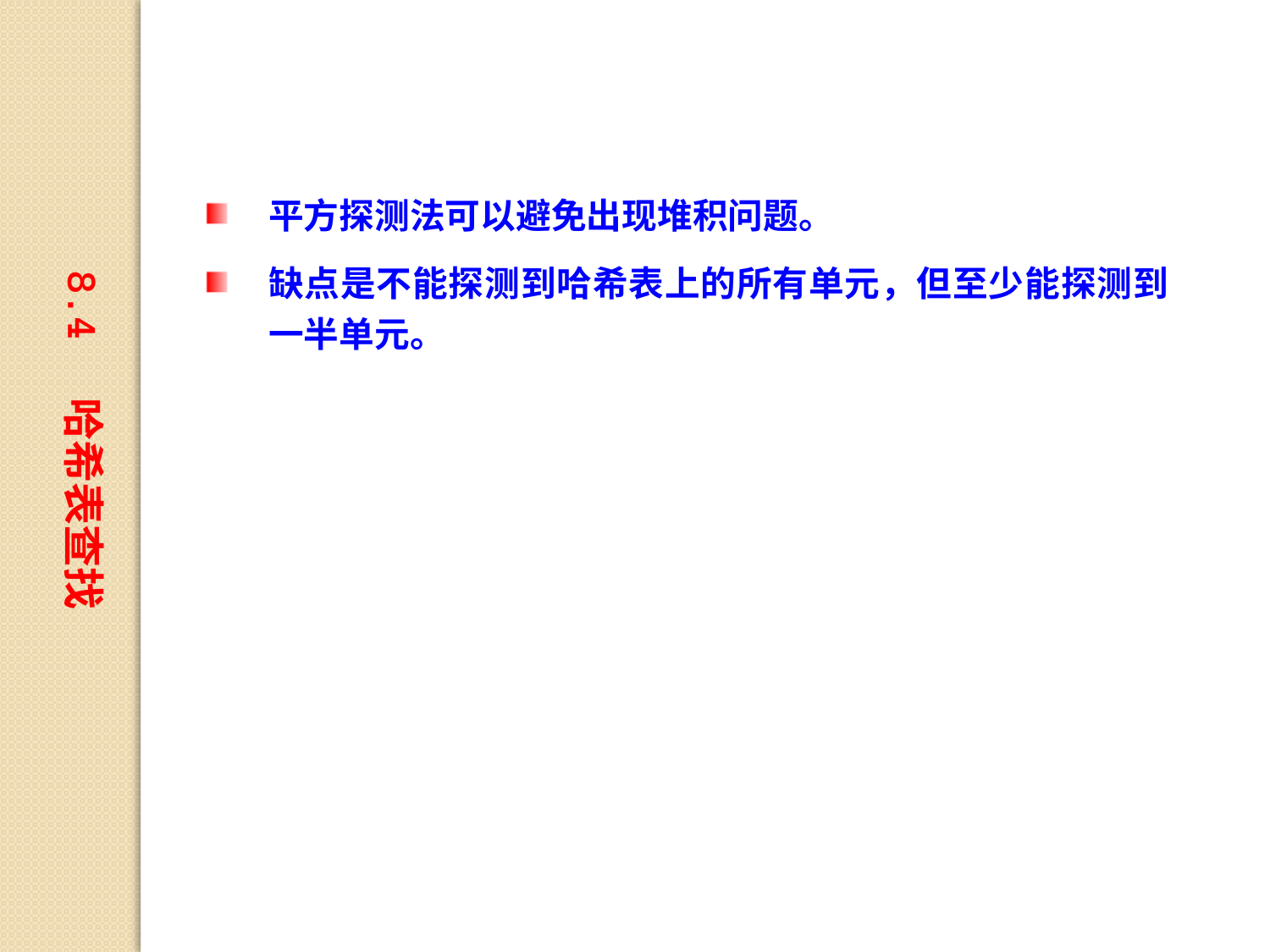

平方探测法可以避免出现堆积问题。
缺点是不能探测到哈希表上的所有单元，但至少能探测到一半单元。
8.4  哈希表查找